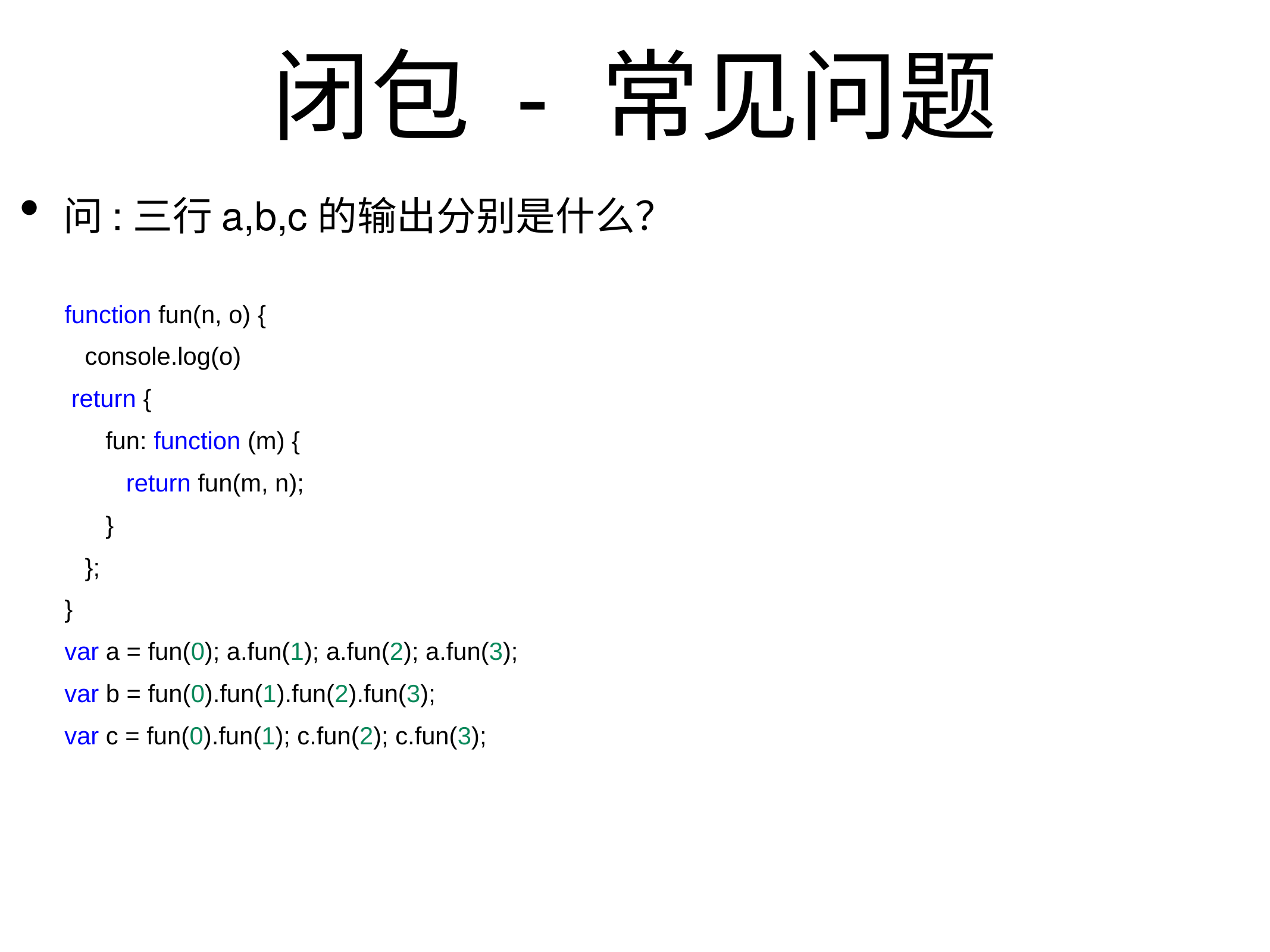

# 闭包 - 常见问题
问:三行a,b,c的输出分别是什么？
function fun(n, o) {
   console.log(o)
 return {
      fun: function (m) {
         return fun(m, n);
      }
   };
}
var a = fun(0); a.fun(1); a.fun(2); a.fun(3);
var b = fun(0).fun(1).fun(2).fun(3);
var c = fun(0).fun(1); c.fun(2); c.fun(3);